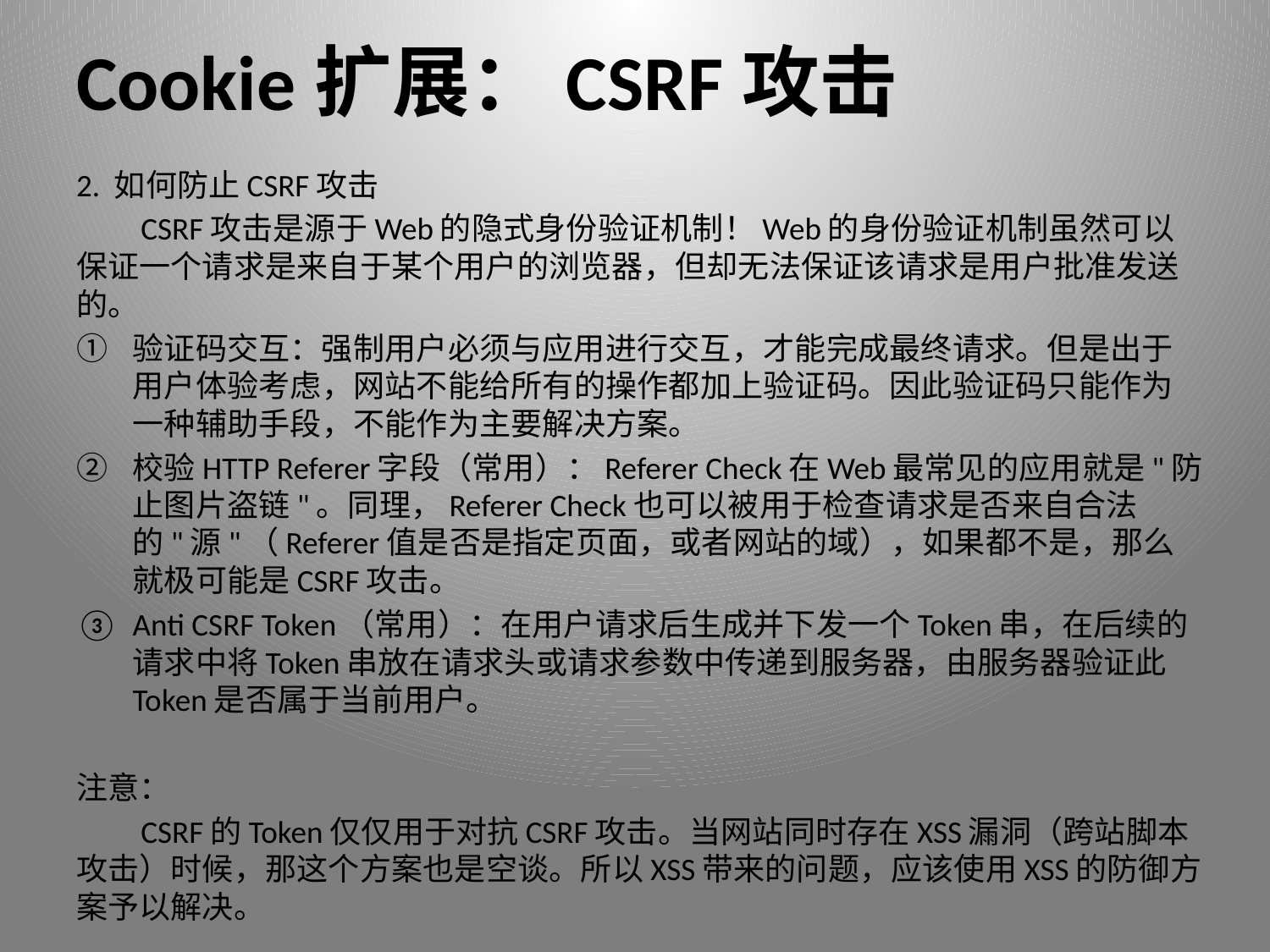

# Cookie扩展：CSRF攻击
2. 如何防止CSRF攻击
         CSRF攻击是源于Web的隐式身份验证机制！Web的身份验证机制虽然可以保证一个请求是来自于某个用户的浏览器，但却无法保证该请求是用户批准发送的。
验证码交互：强制用户必须与应用进行交互，才能完成最终请求。但是出于用户体验考虑，网站不能给所有的操作都加上验证码。因此验证码只能作为一种辅助手段，不能作为主要解决方案。
校验HTTP Referer字段（常用）：Referer Check在Web最常见的应用就是"防止图片盗链"。同理，Referer Check也可以被用于检查请求是否来自合法的"源"（Referer值是否是指定页面，或者网站的域），如果都不是，那么就极可能是CSRF攻击。
Anti CSRF Token（常用）：在用户请求后生成并下发一个Token串，在后续的请求中将Token串放在请求头或请求参数中传递到服务器，由服务器验证此Token是否属于当前用户。

注意：
         CSRF的Token仅仅用于对抗CSRF攻击。当网站同时存在XSS漏洞（跨站脚本攻击）时候，那这个方案也是空谈。所以XSS带来的问题，应该使用XSS的防御方案予以解决。